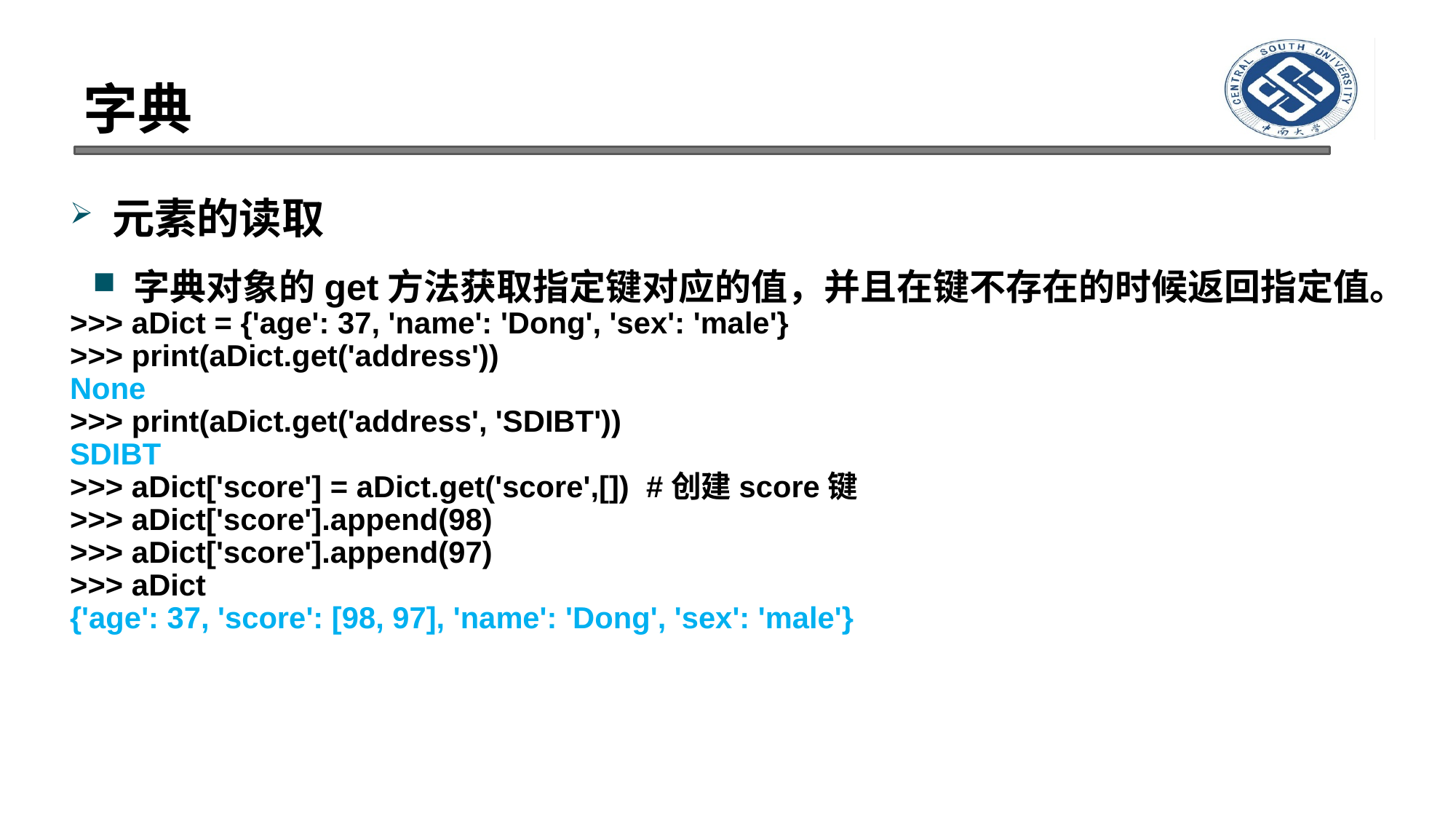

# 字典
元素的读取
字典对象的get方法获取指定键对应的值，并且在键不存在的时候返回指定值。
>>> aDict = {'age': 37, 'name': 'Dong', 'sex': 'male'}
>>> print(aDict.get('address'))
None
>>> print(aDict.get('address', 'SDIBT'))
SDIBT
>>> aDict['score'] = aDict.get('score',[])  #创建score键
>>> aDict['score'].append(98)
>>> aDict['score'].append(97)
>>> aDict
{'age': 37, 'score': [98, 97], 'name': 'Dong', 'sex': 'male'}